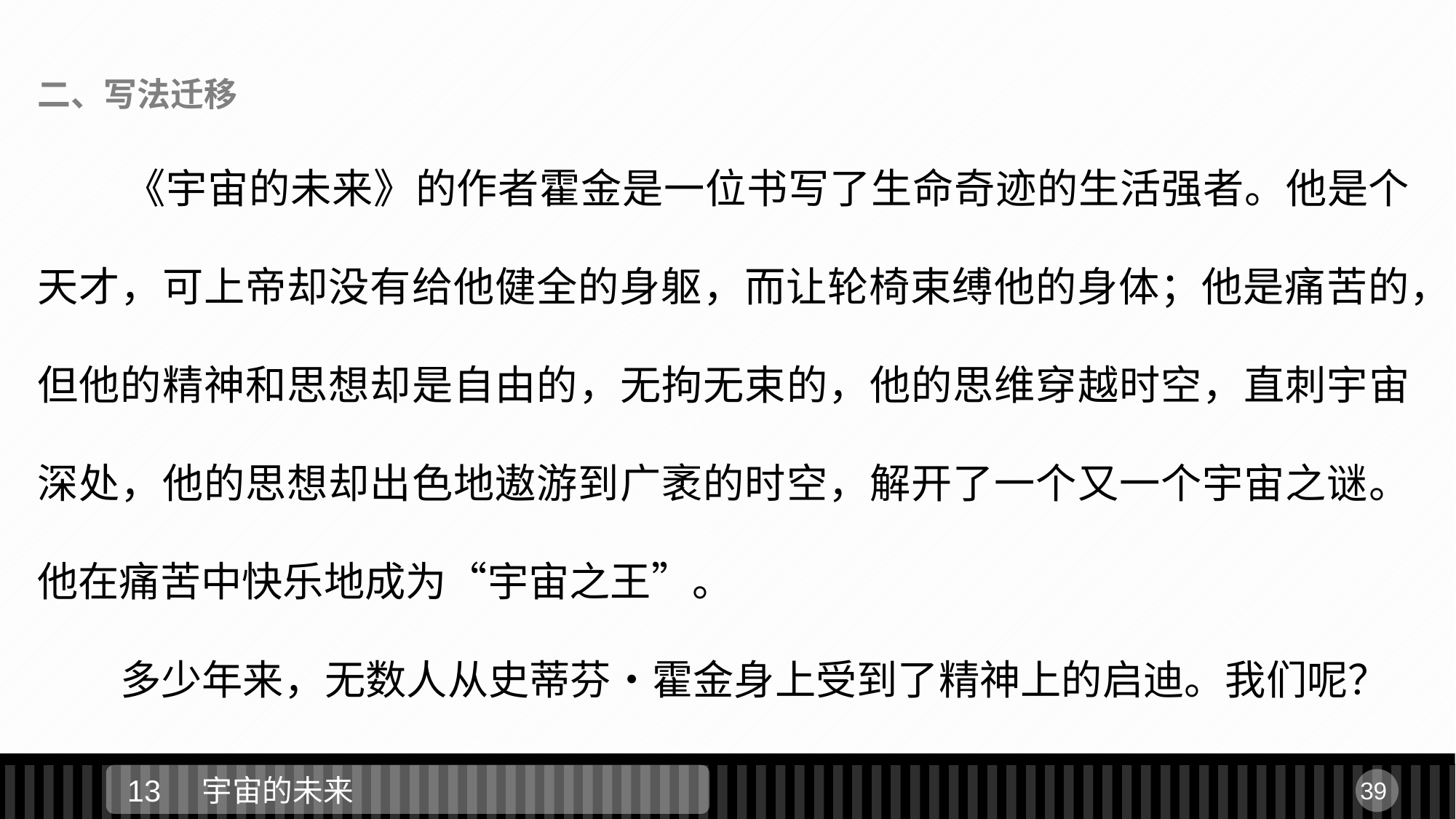

二、写法迁移
        《宇宙的未来》的作者霍金是一位书写了生命奇迹的生活强者。他是个天才，可上帝却没有给他健全的身躯，而让轮椅束缚他的身体；他是痛苦的，但他的精神和思想却是自由的，无拘无束的，他的思维穿越时空，直刺宇宙深处，他的思想却出色地遨游到广袤的时空，解开了一个又一个宇宙之谜。他在痛苦中快乐地成为“宇宙之王”。
        多少年来，无数人从史蒂芬•霍金身上受到了精神上的启迪。我们呢？